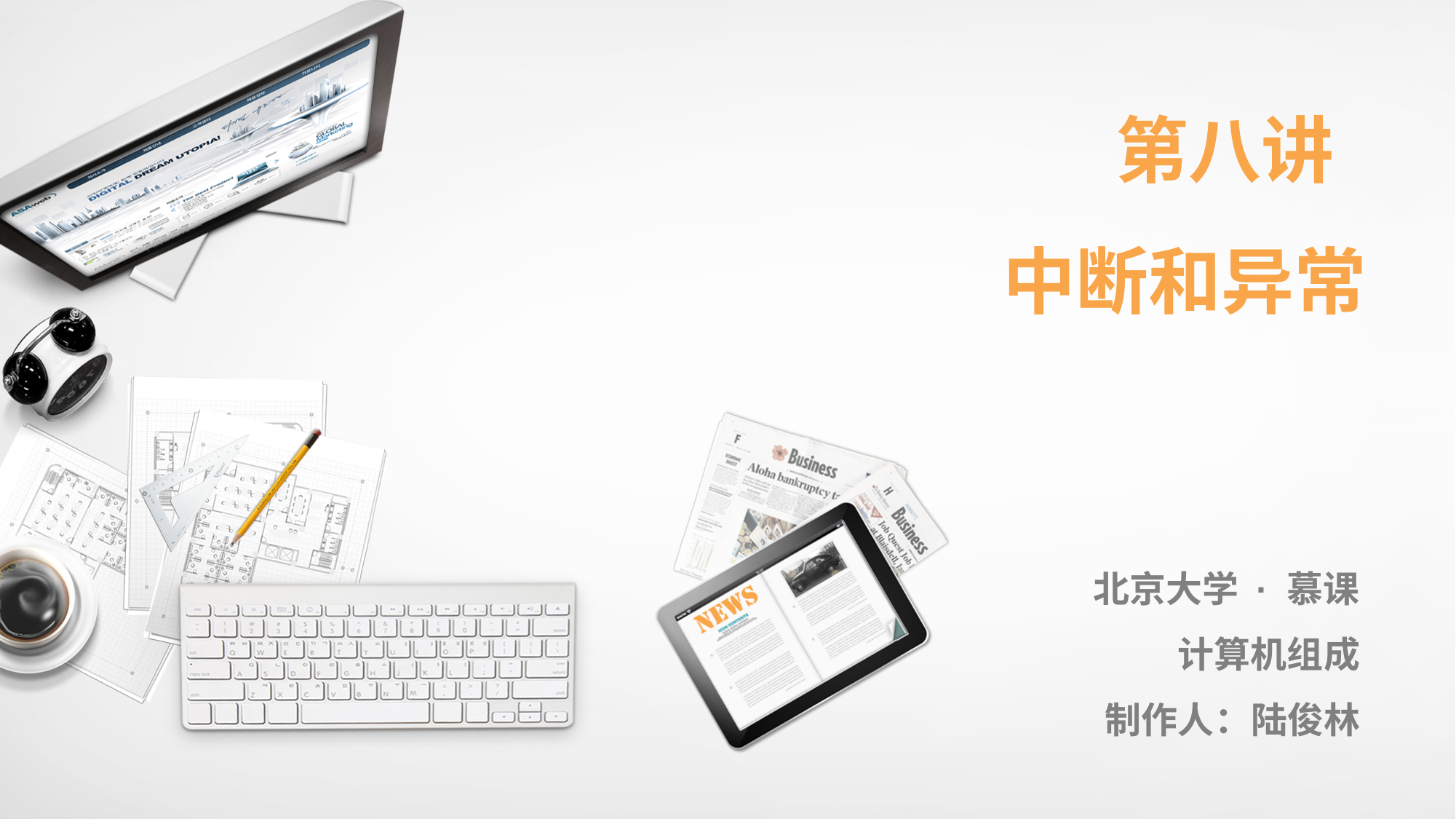

第八讲
中断和异常
北京大学 · 慕课
计算机组成
制作人：陆俊林